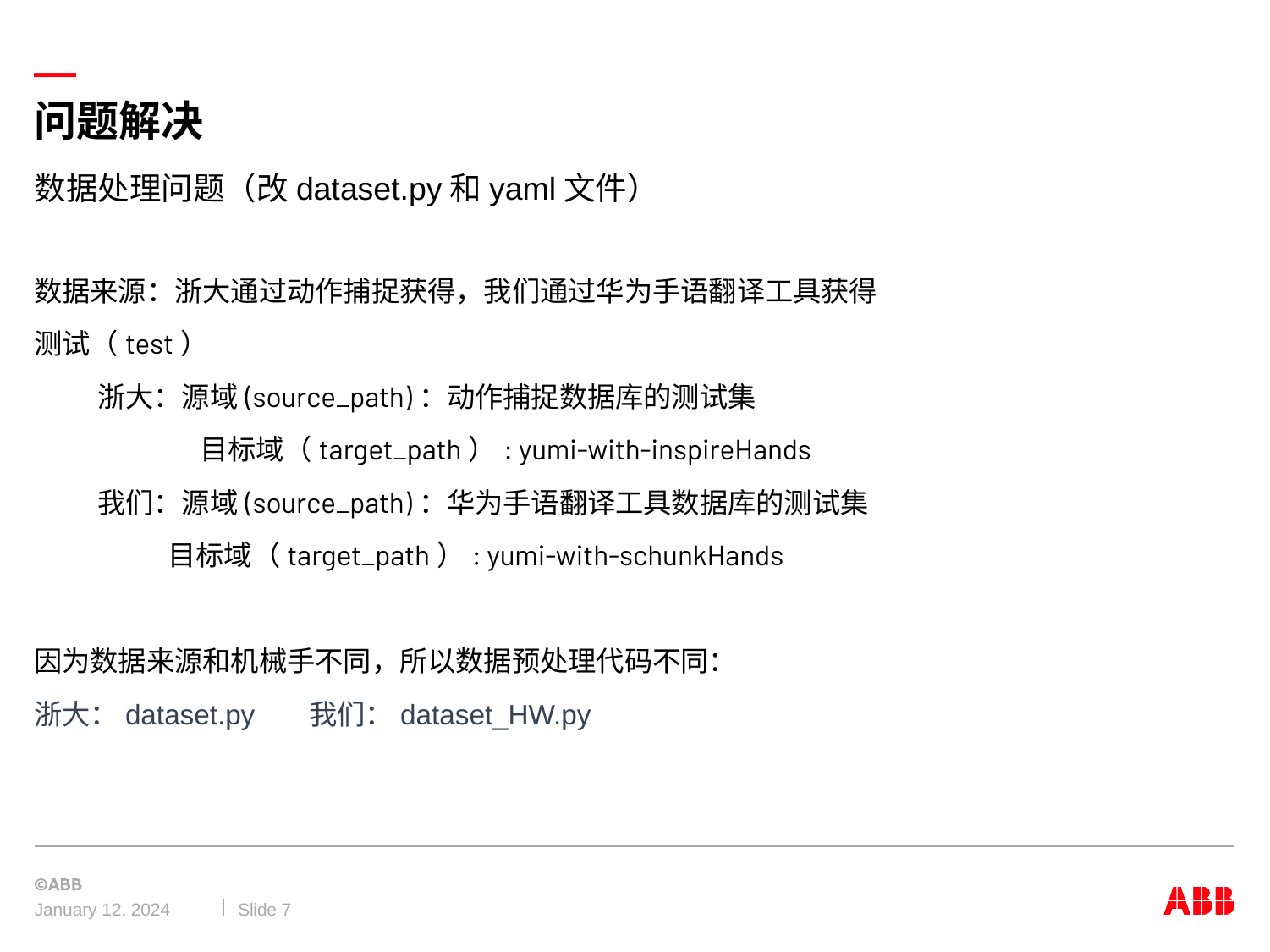

# 问题解决
数据处理问题（改dataset.py和yaml文件）
数据来源：浙大通过动作捕捉获得，我们通过华为手语翻译工具获得
测试（test）
浙大：源域(source_path)：动作捕捉数据库的测试集
               目标域（target_path）: yumi-with-inspireHands
我们：源域(source_path)：华为手语翻译工具数据库的测试集
          目标域（target_path）: yumi-with-schunkHands

因为数据来源和机械手不同，所以数据预处理代码不同：
浙大：dataset.py      我们：dataset_HW.py

Slide 7
January 12, 2024